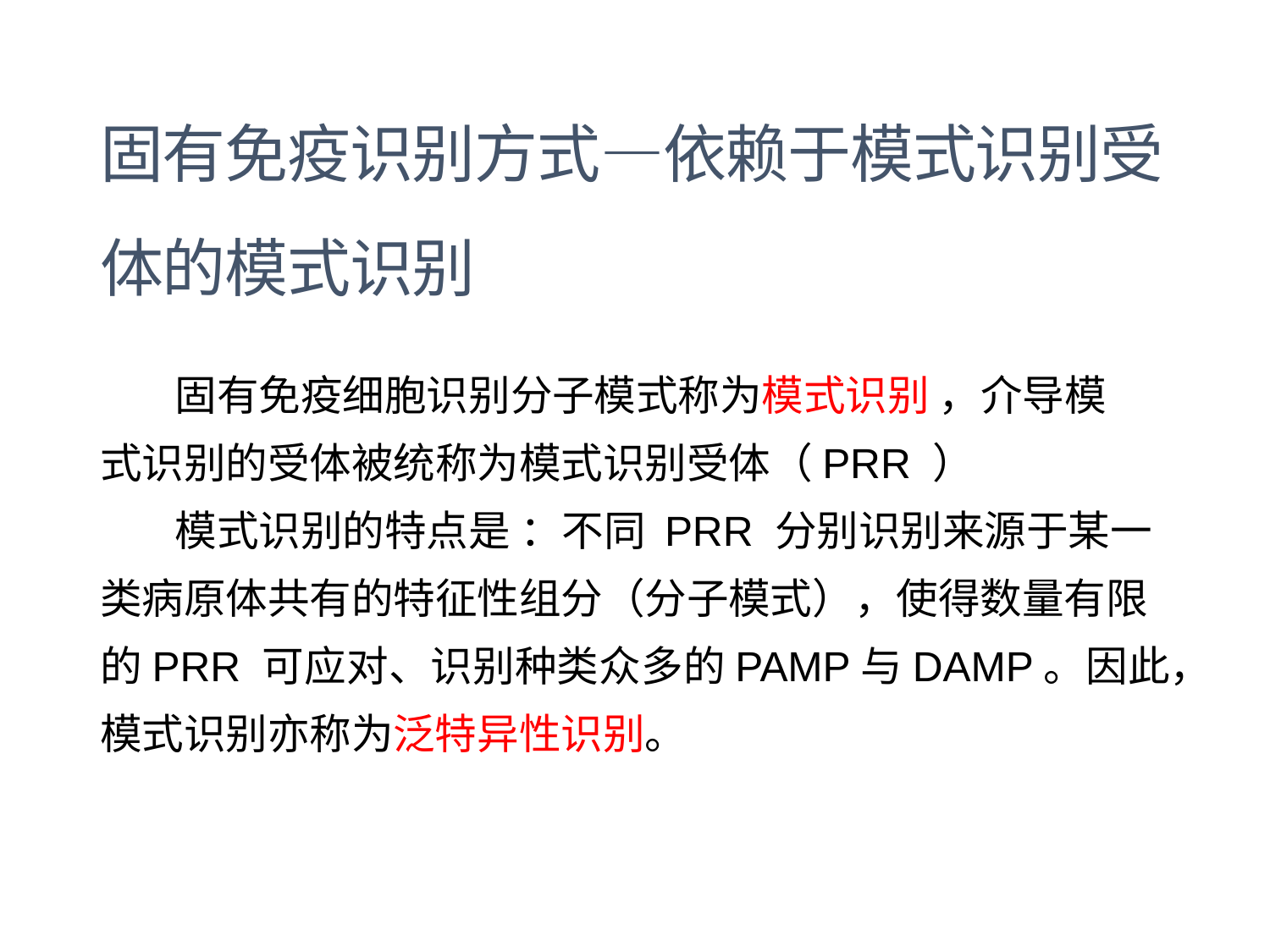

固有免疫识别方式—依赖于模式识别受
体的模式识别
       固有免疫细胞识别分子模式称为模式识别 ，介导模
式识别的受体被统称为模式识别受体（PRR ）
       模式识别的特点是 ：不同 PRR 分别识别来源于某一
类病原体共有的特征性组分（分子模式），使得数量有限
的PRR 可应对、识别种类众多的PAMP与DAMP。因此，
模式识别亦称为泛特异性识别。